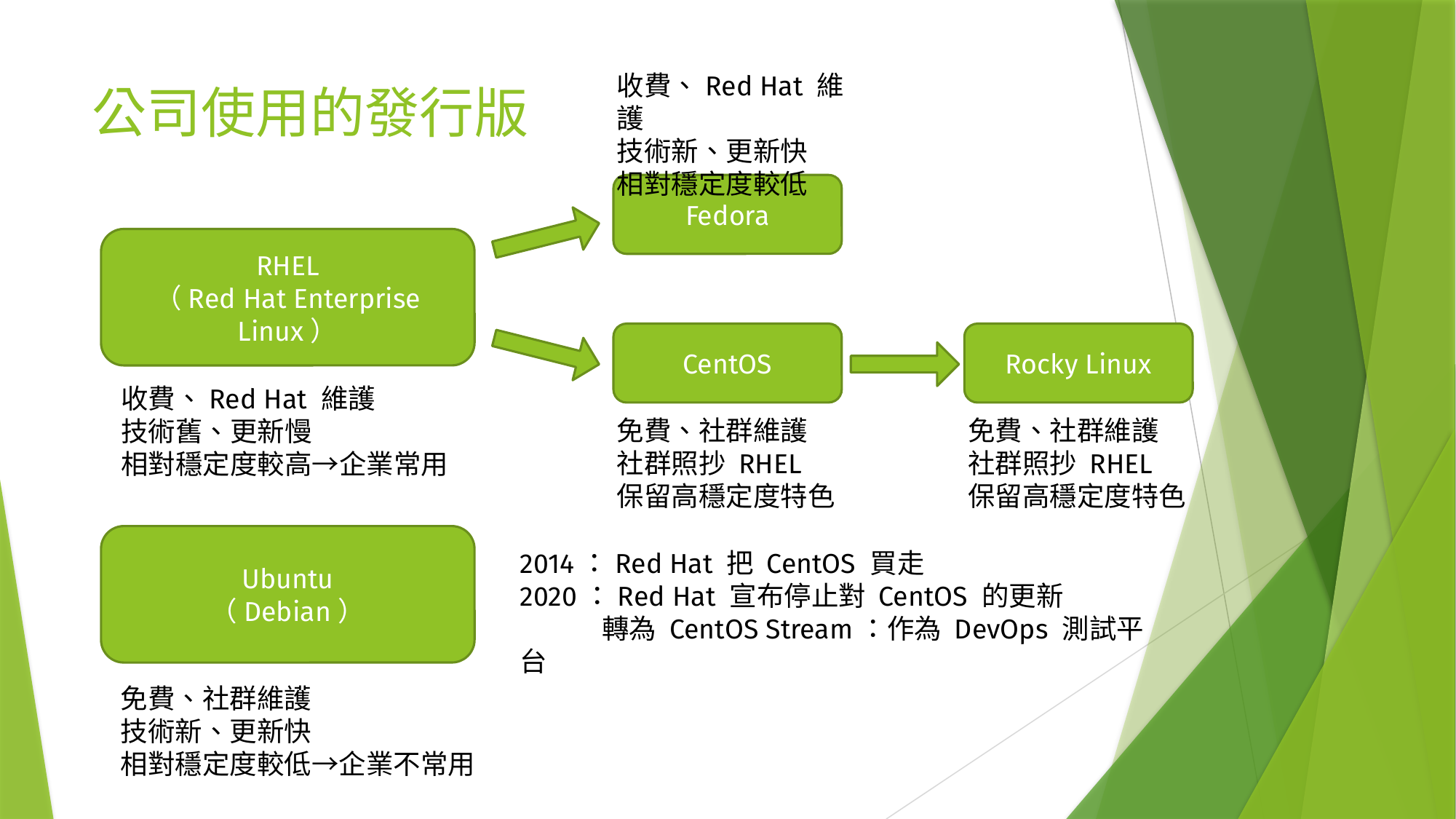

收費、Red Hat 維護
技術新、更新快
相對穩定度較低
# 公司使用的發行版
Fedora

RHEL
（Red Hat Enterprise Linux）
CentOS
Rocky Linux

收費、Red Hat 維護
技術舊、更新慢
相對穩定度較高→企業常用
免費、社群維護
社群照抄 RHEL
保留高穩定度特色
免費、社群維護
社群照抄 RHEL
保留高穩定度特色
Ubuntu
（Debian）
2014：Red Hat 把 CentOS 買走
2020：Red Hat 宣布停止對 CentOS 的更新
　　　轉為 CentOS Stream：作為 DevOps 測試平台
免費、社群維護
技術新、更新快
相對穩定度較低→企業不常用